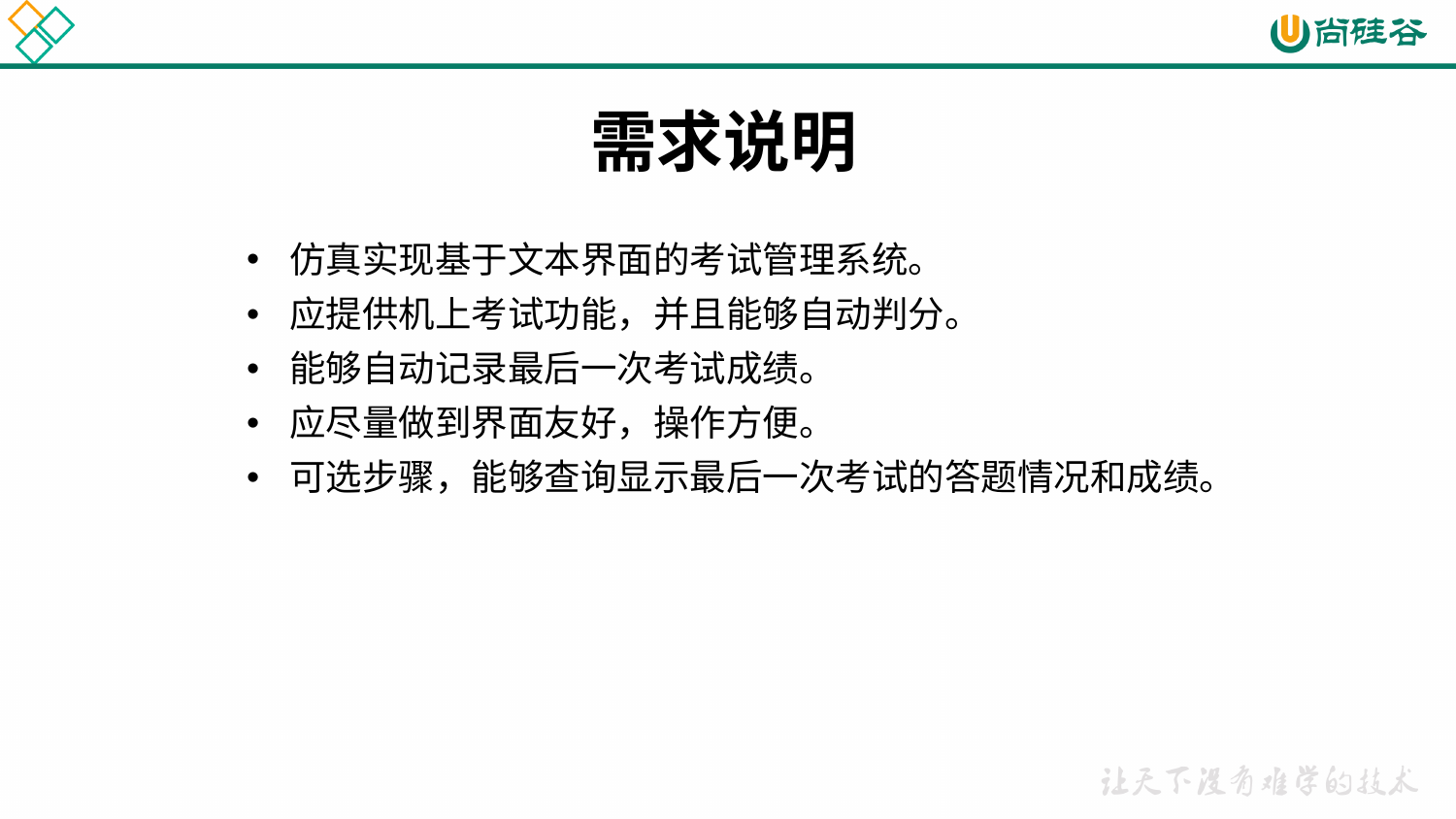

# 需求说明
仿真实现基于文本界面的考试管理系统。
应提供机上考试功能，并且能够自动判分。
能够自动记录最后一次考试成绩。
应尽量做到界面友好，操作方便。
可选步骤，能够查询显示最后一次考试的答题情况和成绩。